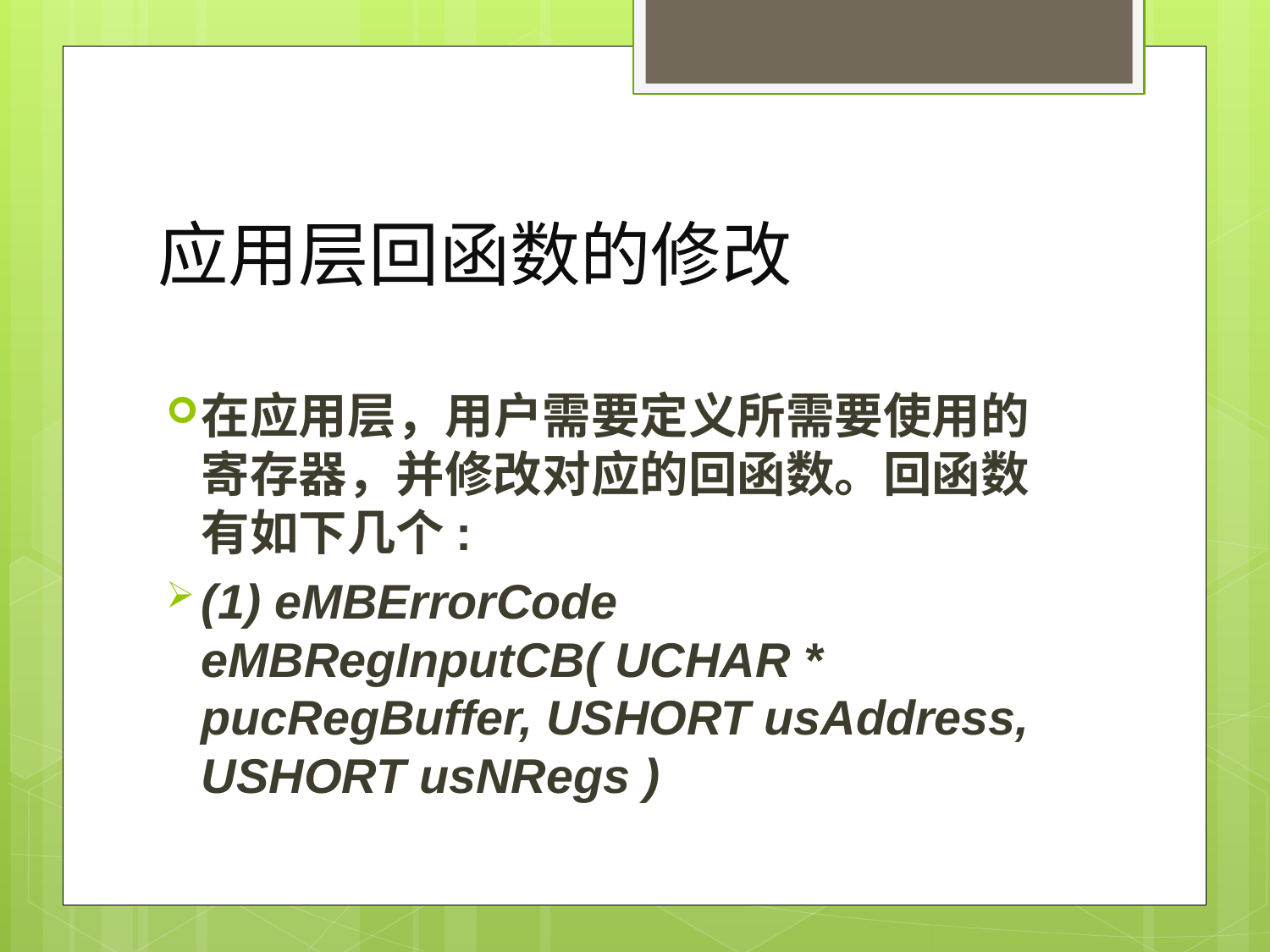

# 应用层回函数的修改

在应用层，用户需要定义所需要使用的寄存器，并修改对应的回函数。回函数有如下几个:
(1) eMBErrorCode eMBRegInputCB( UCHAR * pucRegBuffer, USHORT usAddress, USHORT usNRegs )